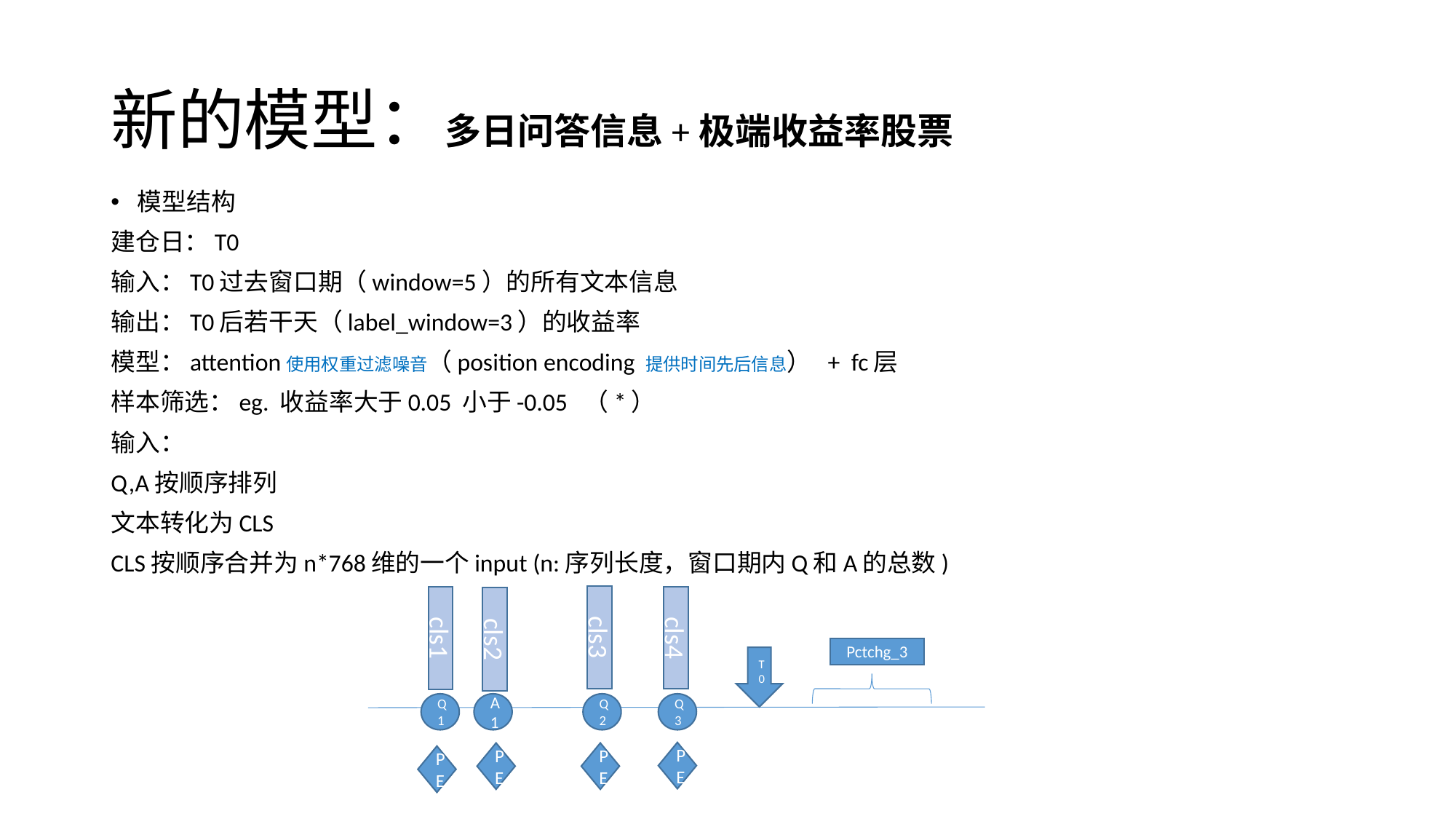

# 新的模型：多日问答信息+极端收益率股票
模型结构
建仓日：T0
输入：T0过去窗口期（window=5）的所有文本信息
输出：T0后若干天（label_window=3）的收益率
模型：attention使用权重过滤噪音（position encoding 提供时间先后信息）  +  fc层
样本筛选：eg. 收益率大于0.05 小于-0.05  （*）
输入：
Q,A按顺序排列
文本转化为CLS
CLS按顺序合并为n*768维的一个input (n:序列长度，窗口期内Q和A的总数)

cls3
cls1
cls4
cls2

Pctchg_3
T0
Q1
A1
Q2
Q3
PE
PE
PE
PE